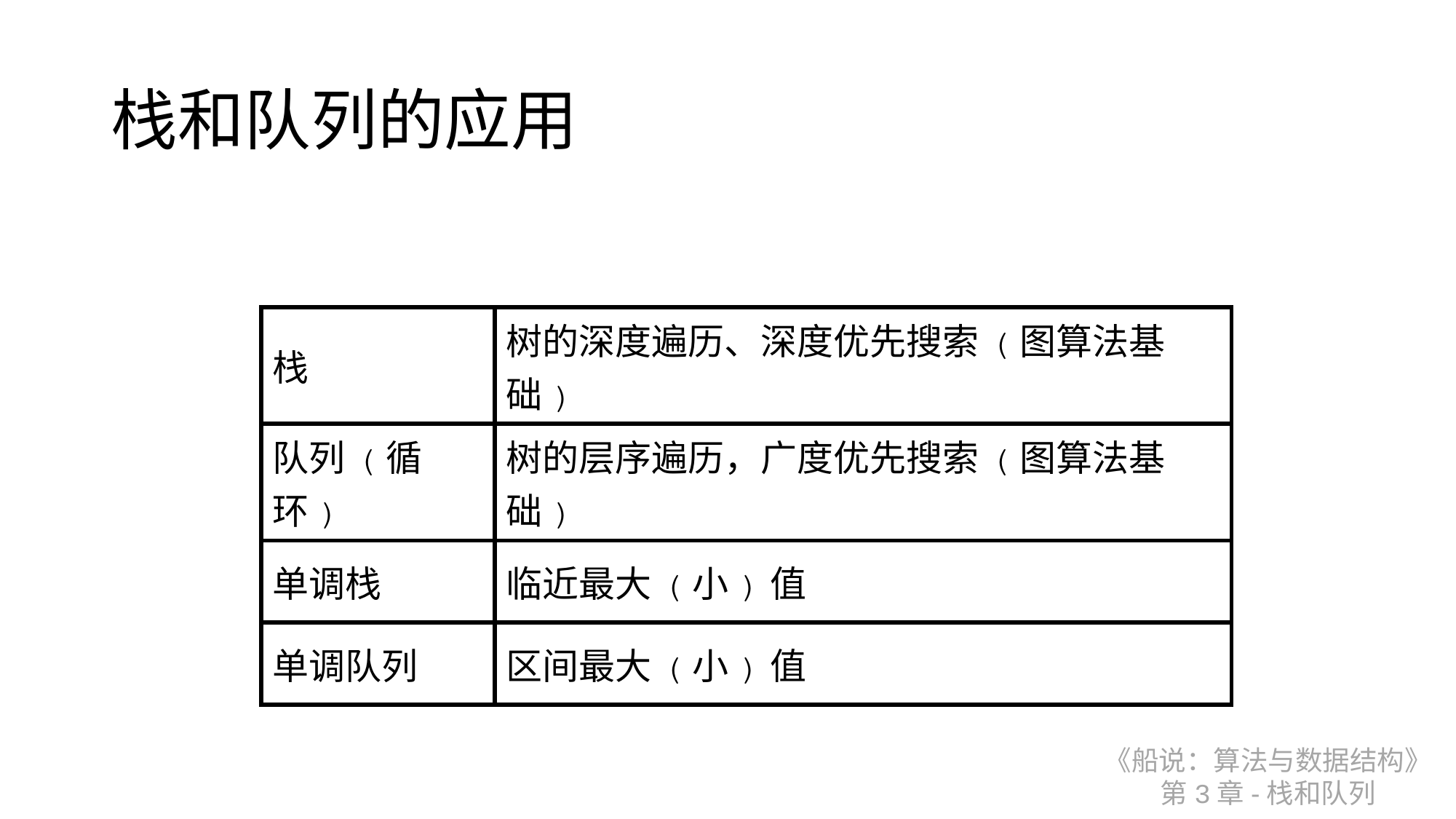

# 栈和队列的应用
| 栈 | 树的深度遍历、深度优先搜索(图算法基础) |
| --- | --- |
| 队列(循环) | 树的层序遍历，广度优先搜索(图算法基础) |
| 单调栈 | 临近最大(小)值 |
| 单调队列 | 区间最大(小)值 |